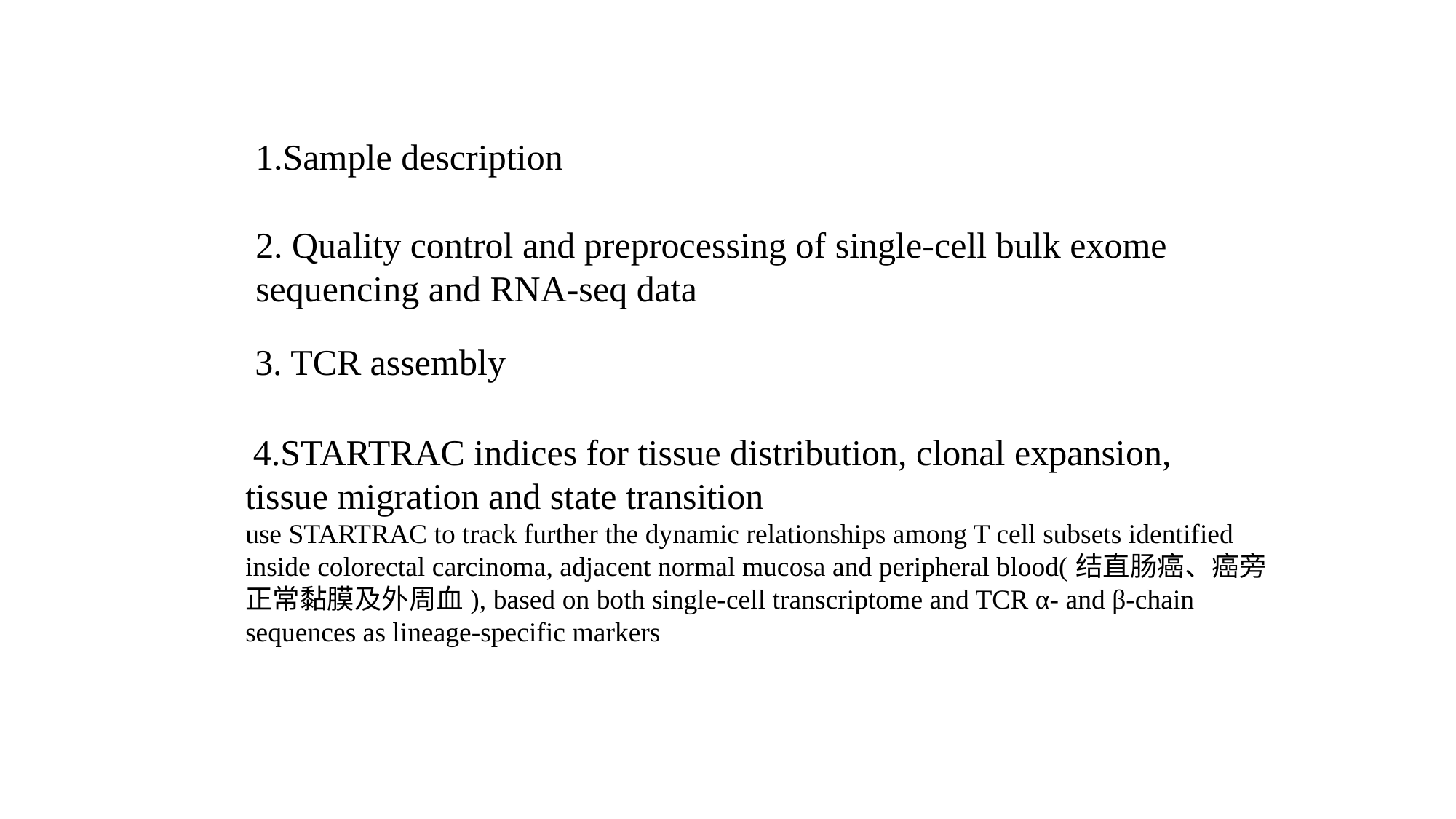

1.Sample description
2. Quality control and preprocessing of single-cell bulk exome sequencing and RNA-seq data
3. TCR assembly
 4.STARTRAC indices for tissue distribution, clonal expansion,
tissue migration and state transition
use STARTRAC to track further the dynamic relationships among T cell subsets identified inside colorectal carcinoma, adjacent normal mucosa and peripheral blood(结直肠癌、癌旁正常黏膜及外周血), based on both single-cell transcriptome and TCR α- and β-chain sequences as lineage-specific markers